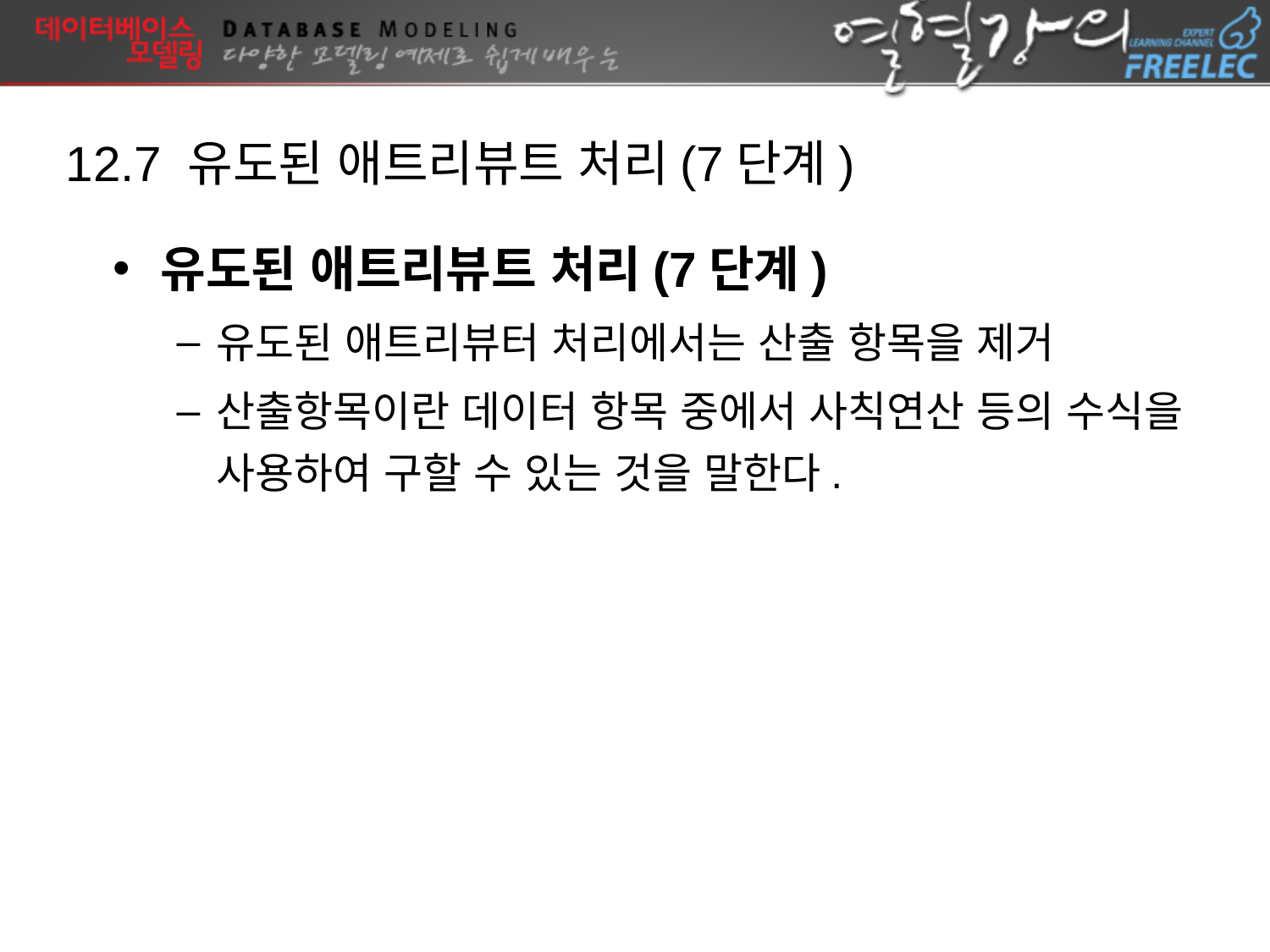

12.7 유도된 애트리뷰트 처리(7단계)
유도된 애트리뷰트 처리(7단계)
유도된 애트리뷰터 처리에서는 산출 항목을 제거
산출항목이란 데이터 항목 중에서 사칙연산 등의 수식을 사용하여 구할 수 있는 것을 말한다.